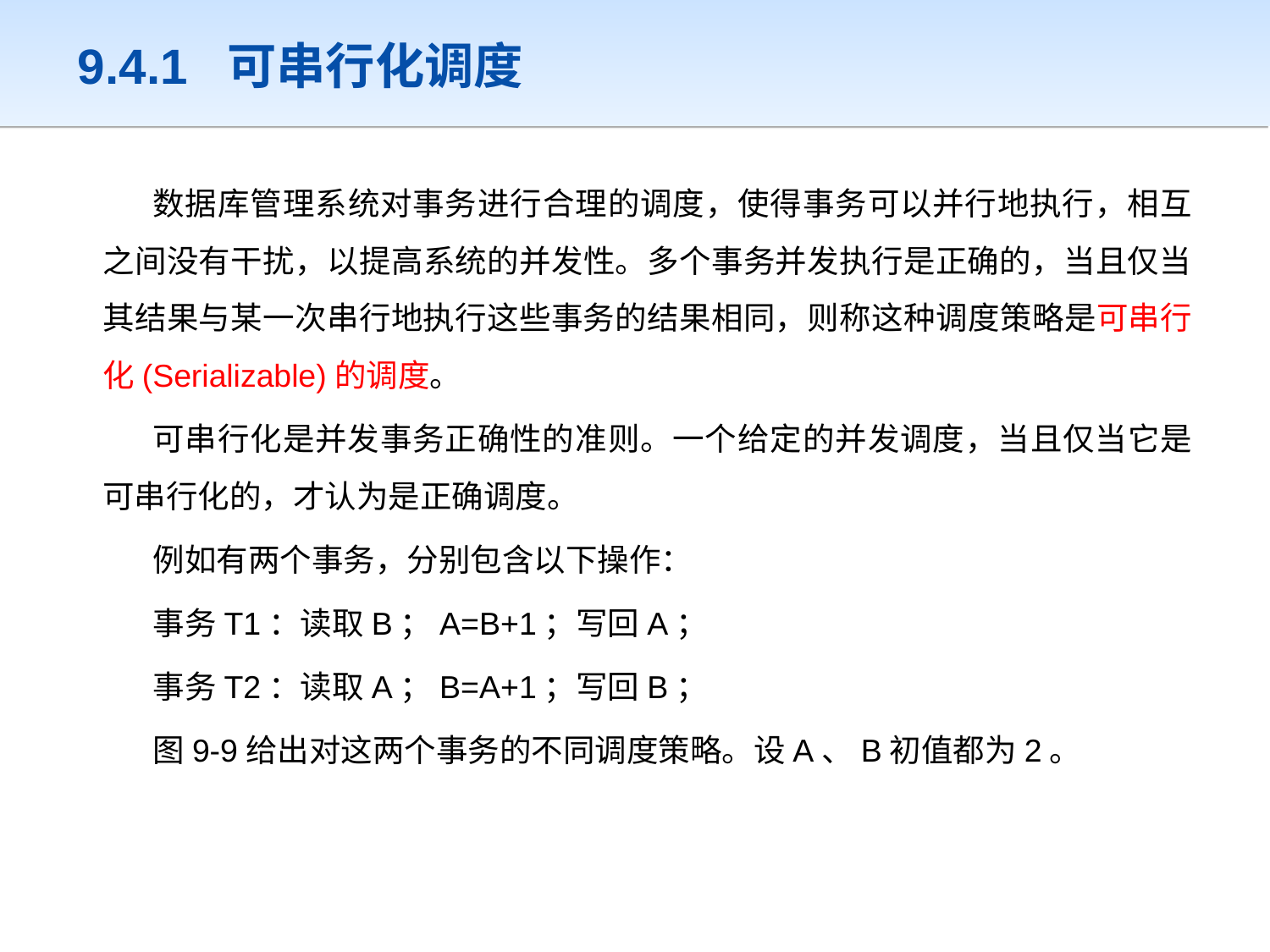

# 9.4.1  可串行化调度
数据库管理系统对事务进行合理的调度，使得事务可以并行地执行，相互之间没有干扰，以提高系统的并发性。多个事务并发执行是正确的，当且仅当其结果与某一次串行地执行这些事务的结果相同，则称这种调度策略是可串行化(Serializable)的调度。
可串行化是并发事务正确性的准则。一个给定的并发调度，当且仅当它是可串行化的，才认为是正确调度。
例如有两个事务，分别包含以下操作：
事务T1：读取B；A=B+1；写回A；
事务T2：读取A；B=A+1；写回B；
图9-9给出对这两个事务的不同调度策略。设A、B初值都为2。